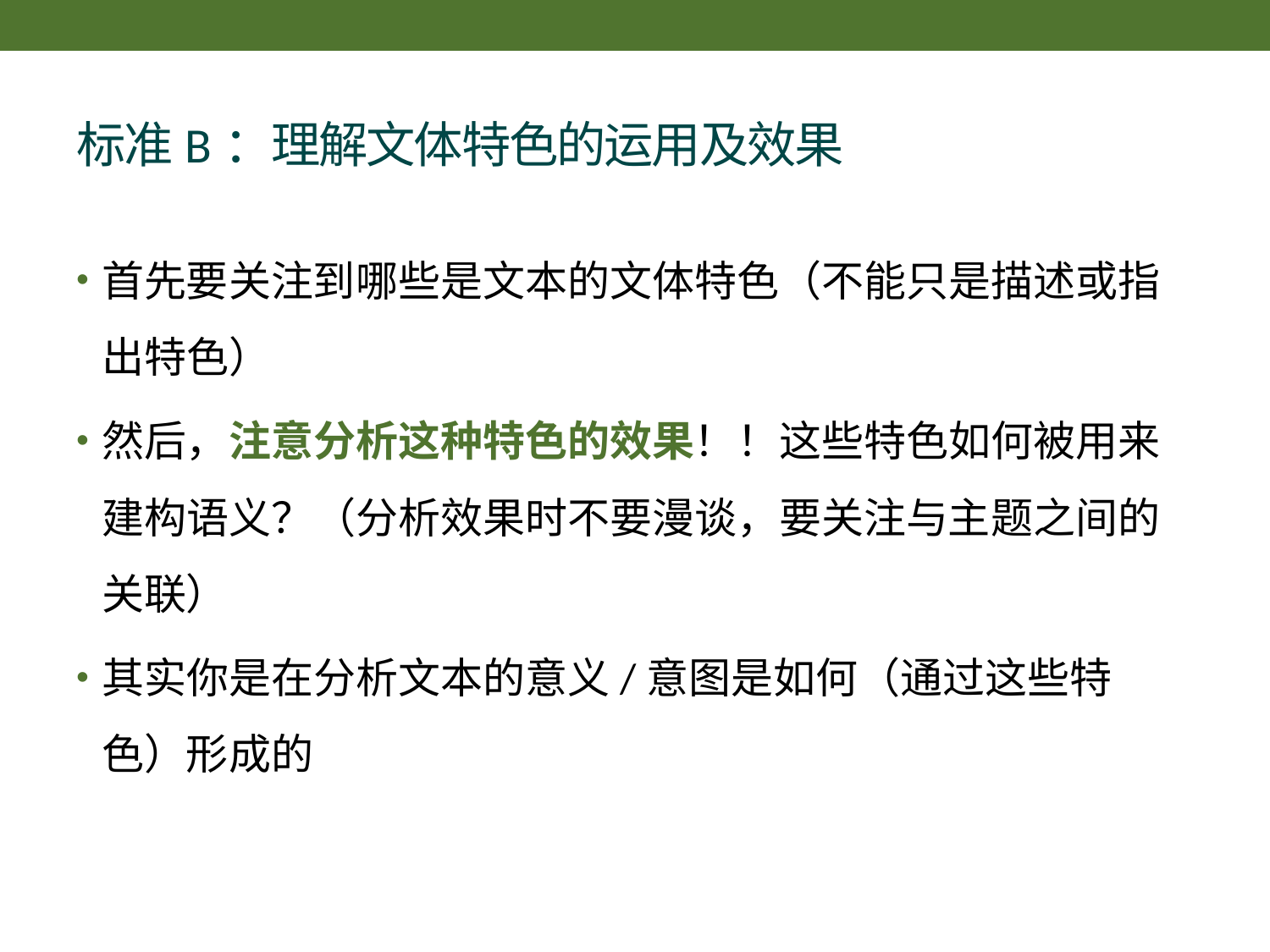

# 标准B：理解文体特色的运用及效果
首先要关注到哪些是文本的文体特色（不能只是描述或指出特色）
然后，注意分析这种特色的效果！！这些特色如何被用来建构语义？（分析效果时不要漫谈，要关注与主题之间的关联）
其实你是在分析文本的意义/意图是如何（通过这些特色）形成的